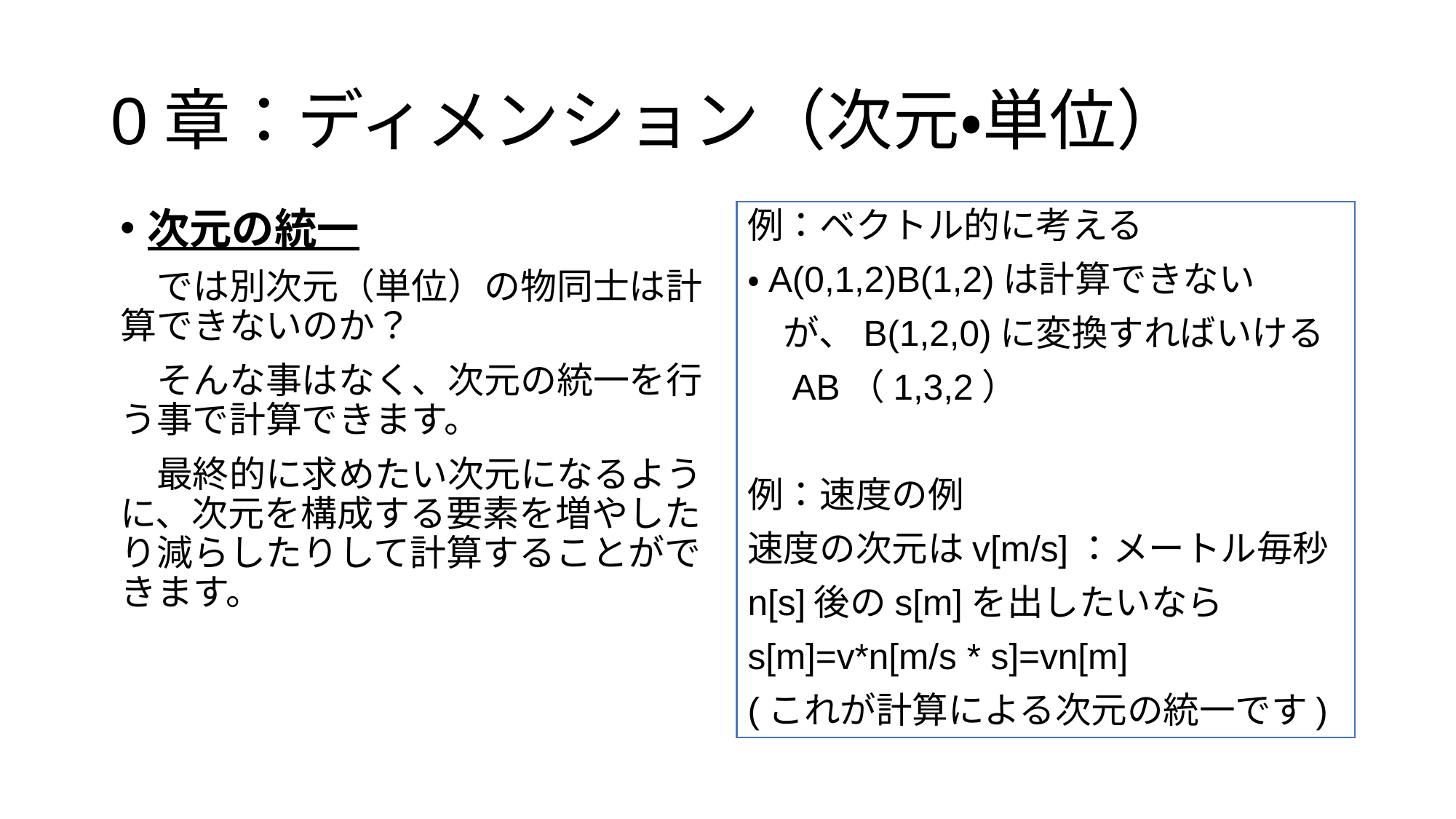

# 0章：ディメンション（次元・単位）
次元の統一
　では別次元（単位）の物同士は計算できないのか？
　そんな事はなく、次元の統一を行う事で計算できます。
　最終的に求めたい次元になるように、次元を構成する要素を増やしたり減らしたりして計算することができます。
例：ベクトル的に考える
・A(0,1,2)B(1,2)は計算できない
　が、B(1,2,0)に変換すればいける
　AB（1,3,2）

例：速度の例
速度の次元はv[m/s]：メートル毎秒
n[s]後のs[m]を出したいなら
s[m]=v*n[m/s * s]=vn[m]
(これが計算による次元の統一です)